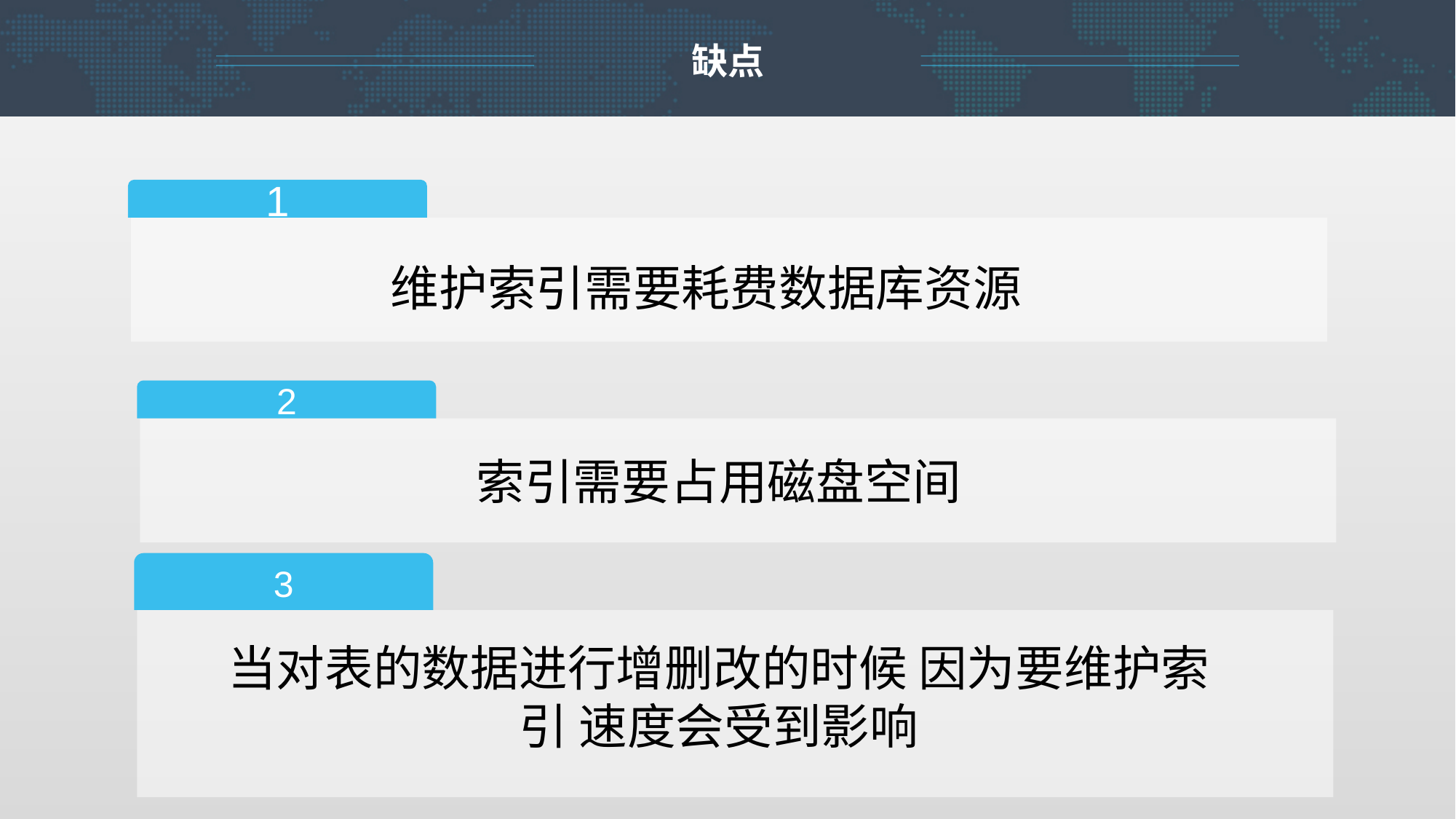

缺点
1

维护索引需要耗费数据库资源
2

索引需要占用磁盘空间
3

当对表的数据进行增删改的时候 因为要维护索引 速度会受到影响